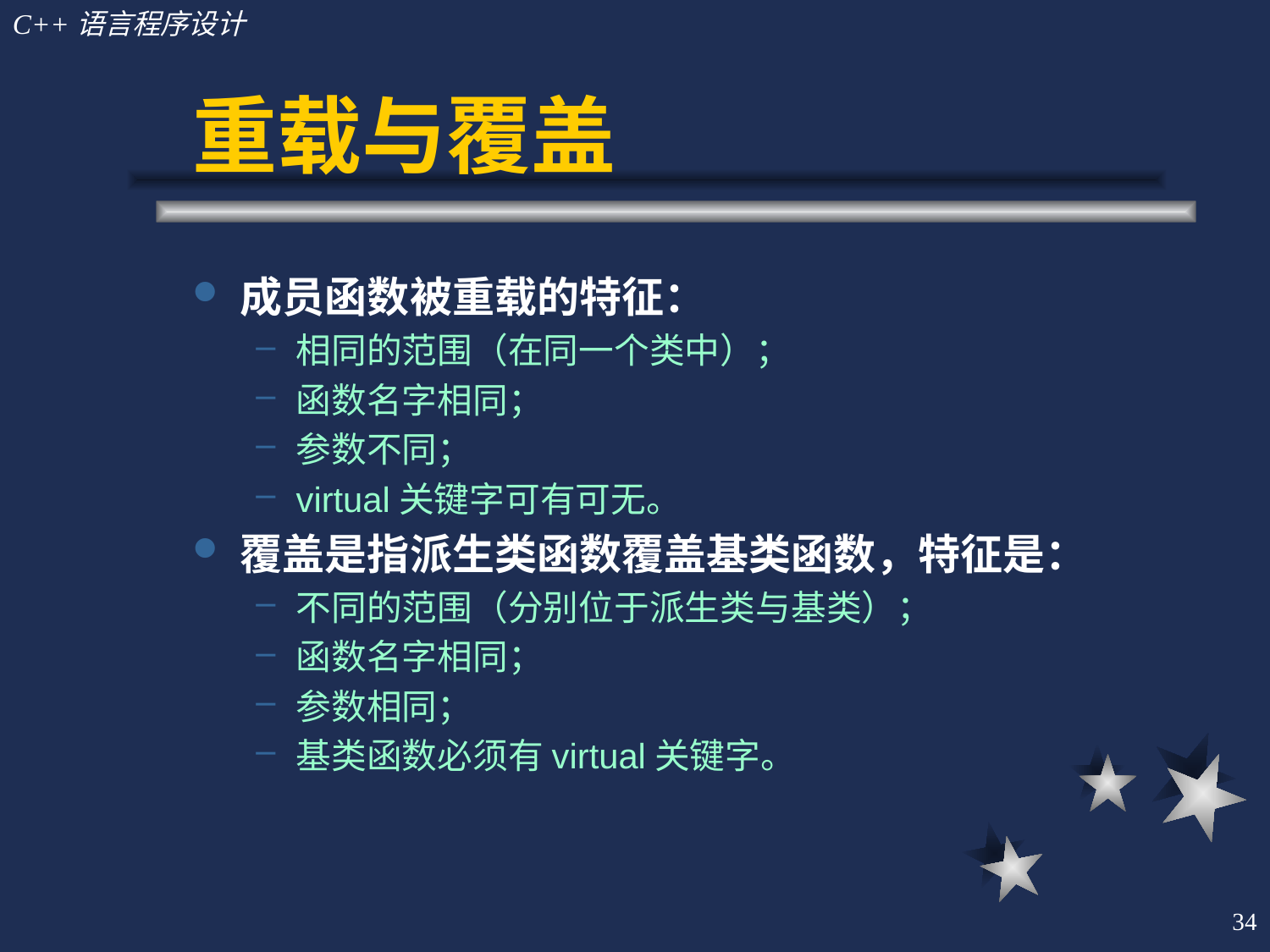

# 重载与覆盖
成员函数被重载的特征：
相同的范围（在同一个类中）；
函数名字相同；
参数不同；
virtual关键字可有可无。
覆盖是指派生类函数覆盖基类函数，特征是：
不同的范围（分别位于派生类与基类）；
函数名字相同；
参数相同；
基类函数必须有virtual关键字。

34